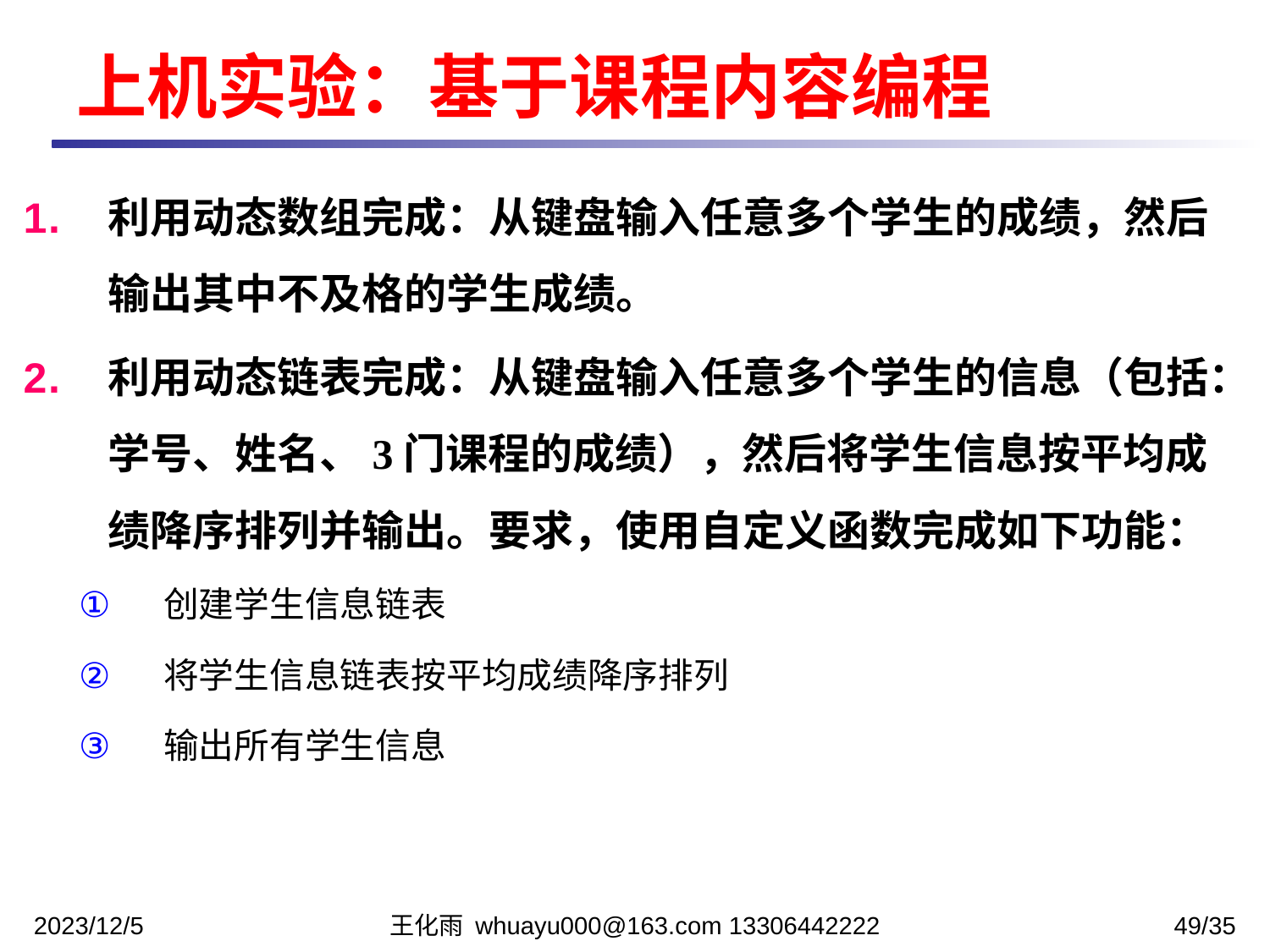

上机实验：基于课程内容编程
利用动态数组完成：从键盘输入任意多个学生的成绩，然后输出其中不及格的学生成绩。
利用动态链表完成：从键盘输入任意多个学生的信息（包括：学号、姓名、3门课程的成绩），然后将学生信息按平均成绩降序排列并输出。要求，使用自定义函数完成如下功能：
创建学生信息链表
将学生信息链表按平均成绩降序排列
输出所有学生信息
2023/12/5
王化雨 whuayu000@163.com 13306442222
49/35